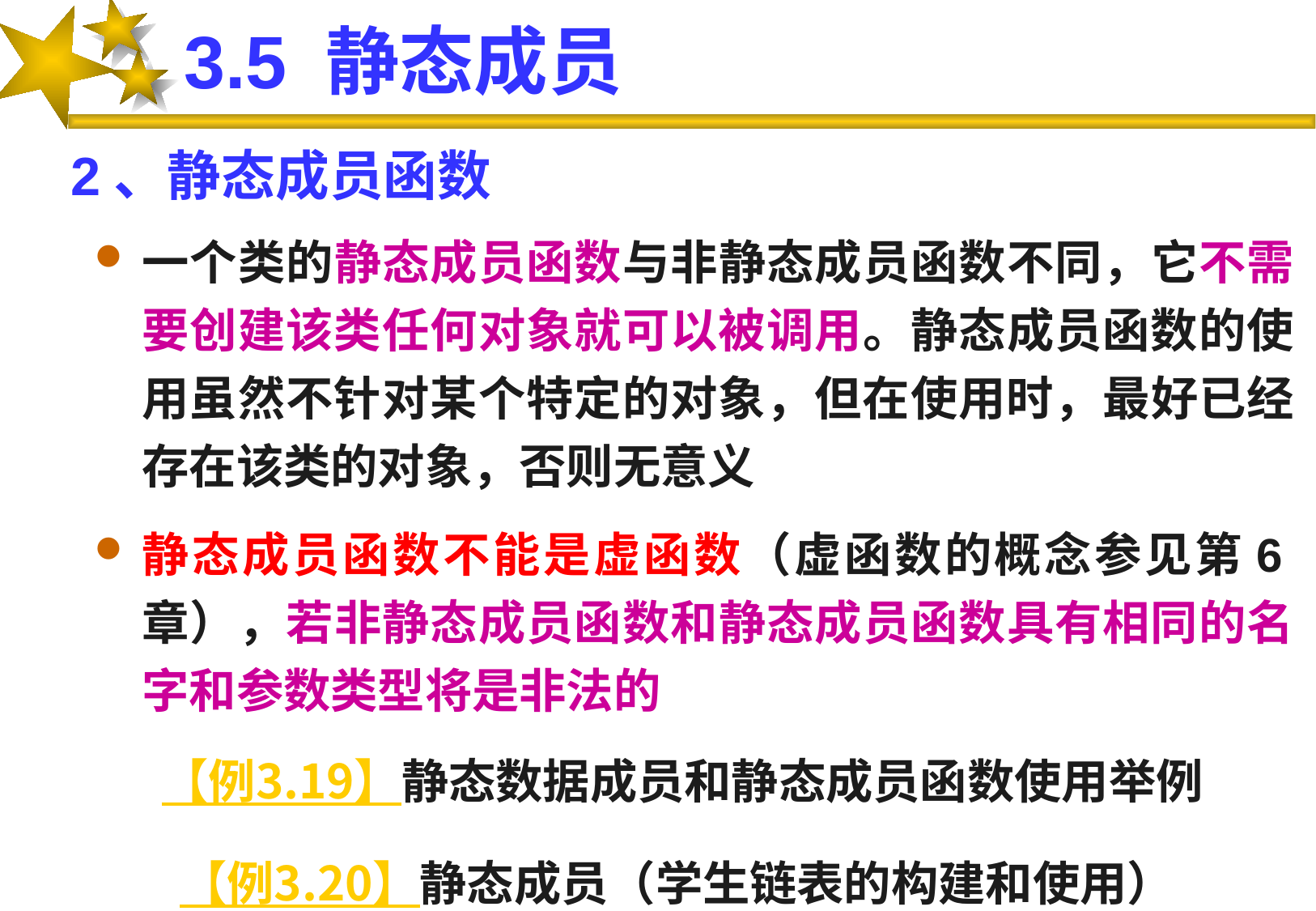

# 3.5 静态成员
2、静态成员函数
一个类的静态成员函数与非静态成员函数不同，它不需要创建该类任何对象就可以被调用。静态成员函数的使用虽然不针对某个特定的对象，但在使用时，最好已经存在该类的对象，否则无意义
静态成员函数不能是虚函数（虚函数的概念参见第6章），若非静态成员函数和静态成员函数具有相同的名字和参数类型将是非法的
【例3.19】静态数据成员和静态成员函数使用举例
【例3.20】静态成员（学生链表的构建和使用）